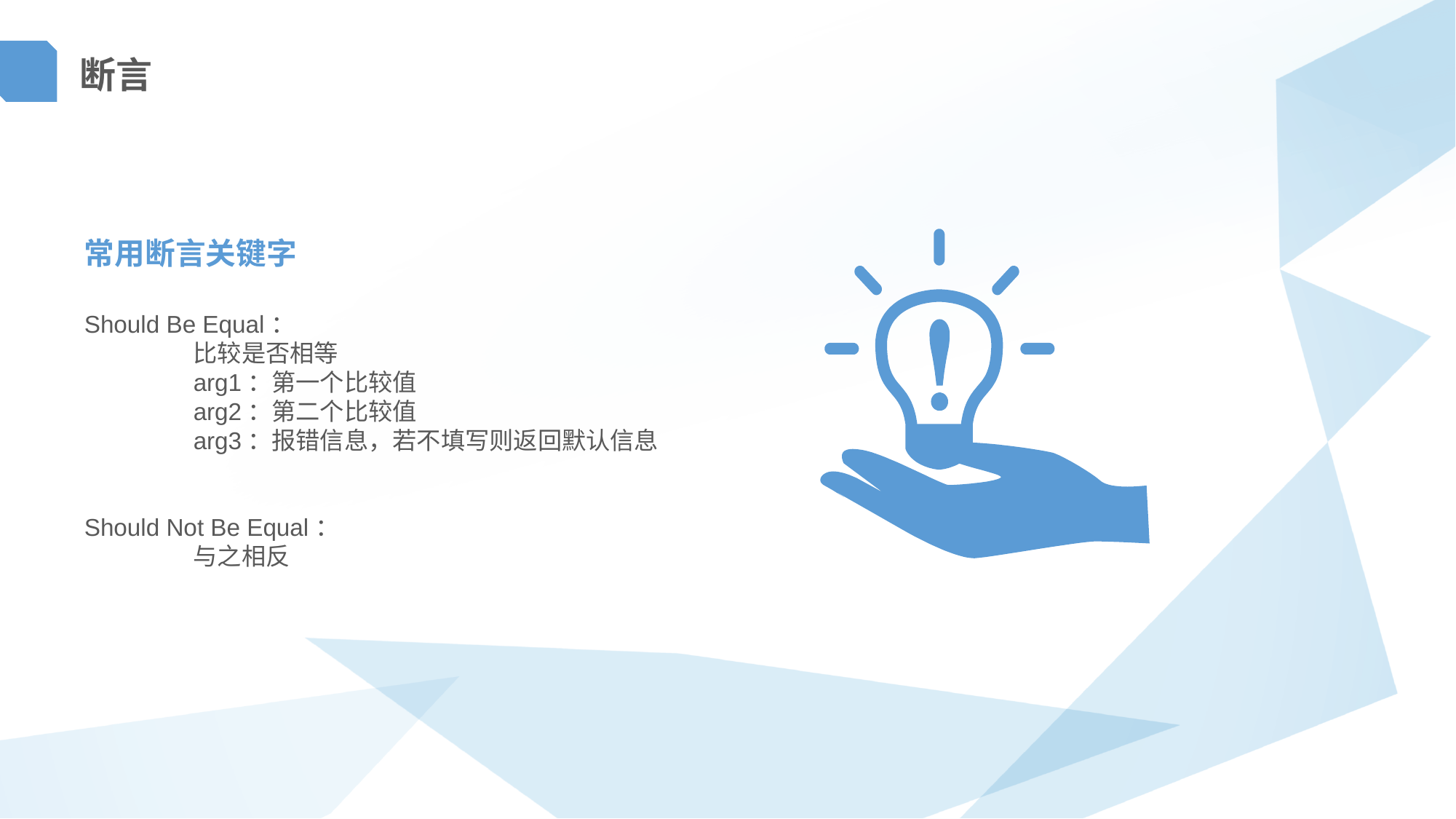

断言
常用断言关键字

Should Be Equal：
	比较是否相等
	arg1：第一个比较值
	arg2：第二个比较值
	arg3：报错信息，若不填写则返回默认信息

Should Not Be Equal：
	与之相反